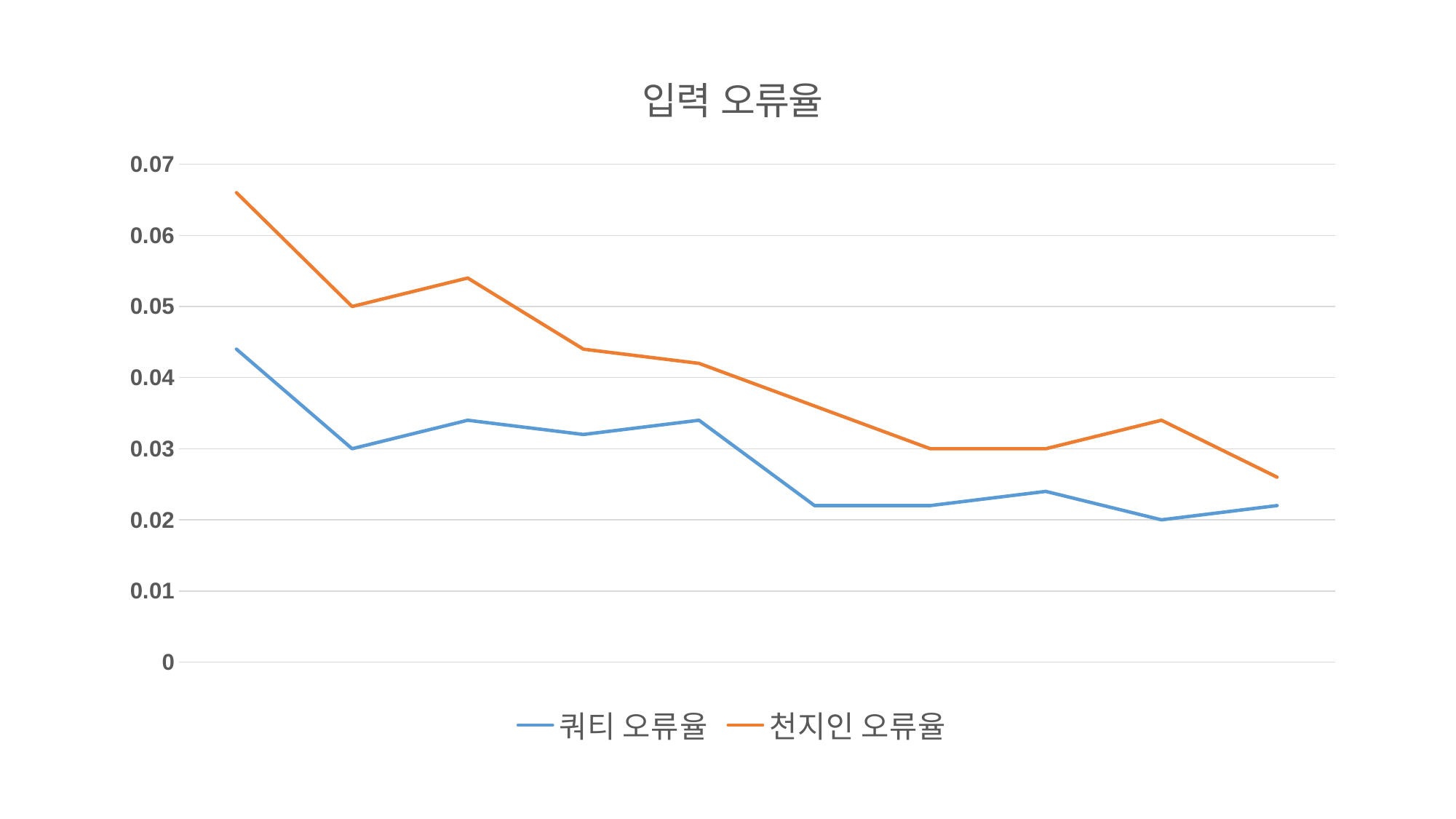

### Chart: 입력 오류율

| Category | 쿼티 오류율 | 천지인 오류율 |
|---|---|---|
| 항목 1 | 0.044 | 0.066 |
| 항목 2 | 0.03 | 0.05 |
| 항목 3 | 0.034 | 0.054 |
| 항목 4 | 0.032 | 0.044 |